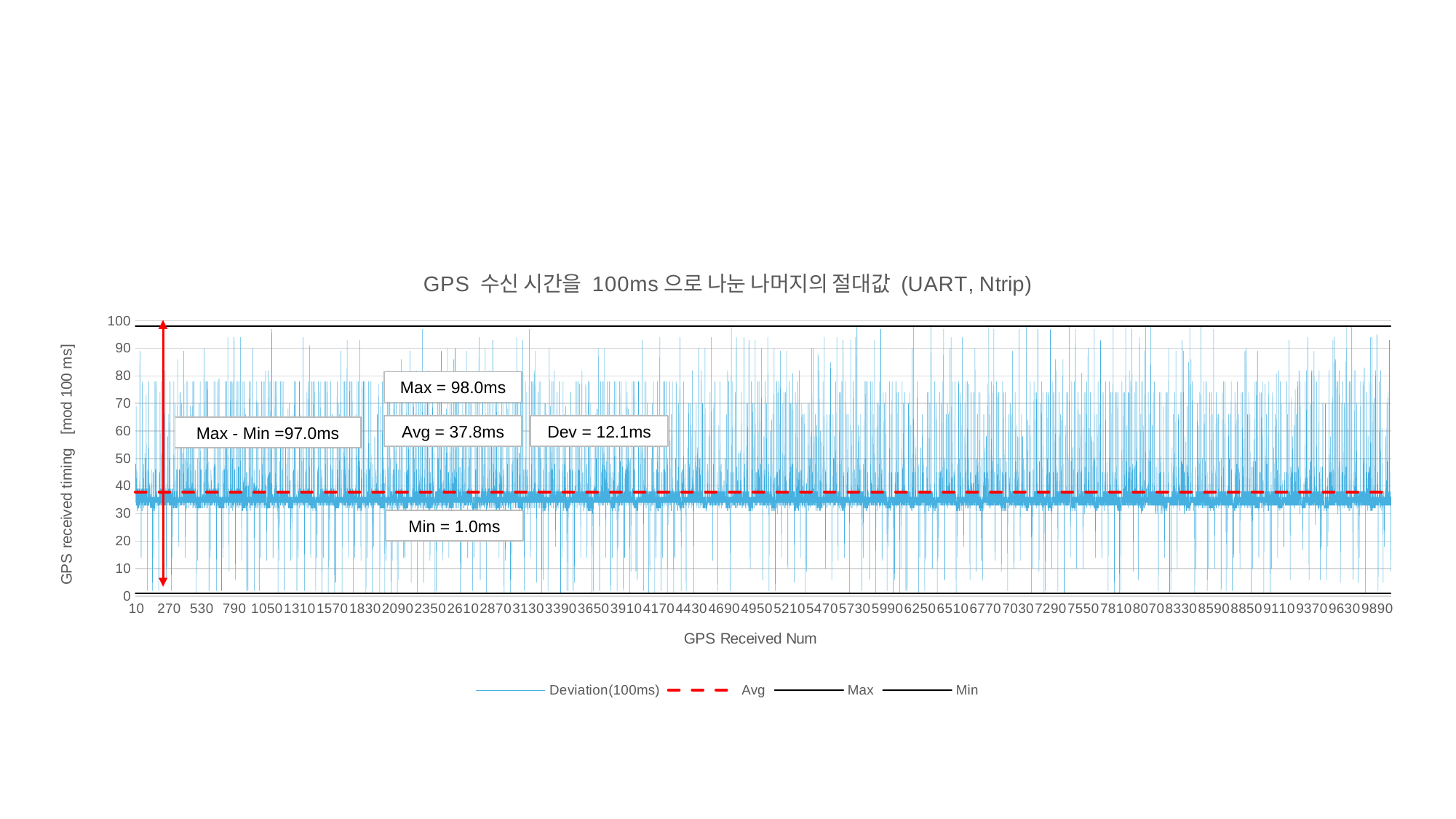

#

### Chart: GPS 수신 시간을 100ms으로 나눈 나머지의 절대값 (UART, Ntrip)

| Category |  |  |  |  |
|---|---|---|---|---|
Max = 98.0ms
Avg = 37.8ms
Dev = 12.1ms
Max - Min =97.0ms
Min = 1.0ms